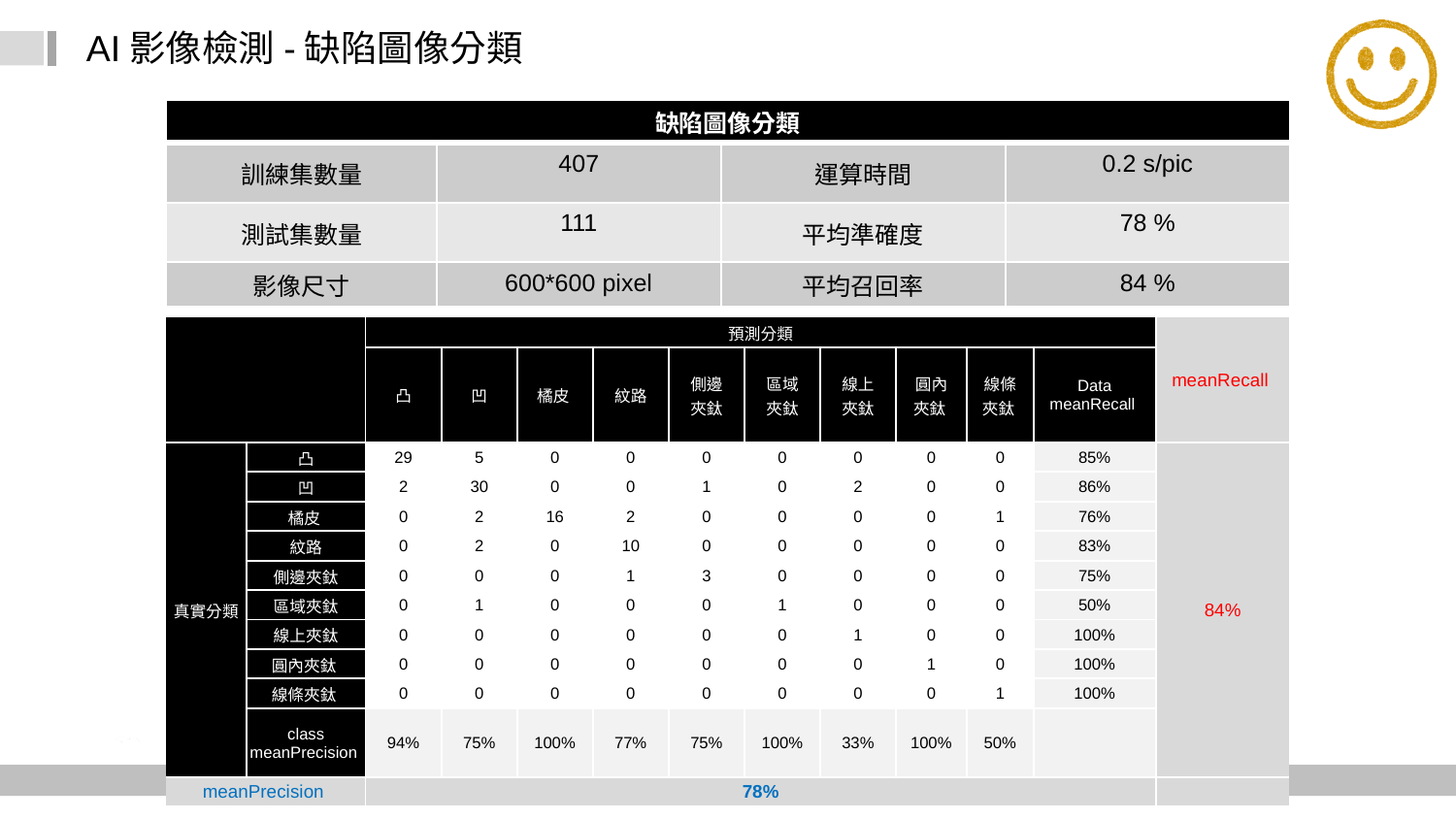

# AI影像檢測-缺陷圖像分類
| 缺陷圖像分類 |  |  |  |
| --- | --- | --- | --- |
| 訓練集數量 | 407 | 運算時間 | 0.2 s/pic |
| 測試集數量 | 111 | 平均準確度 | 78 % |
| 影像尺寸 | 600\*600 pixel | 平均召回率 | 84 % |
|  |  | 預測分類 |  |  |  |  |  |  |  |  |  | meanRecall |
| --- | --- | --- | --- | --- | --- | --- | --- | --- | --- | --- | --- | --- |
|  |  | 凸 | 凹 | 橘皮 | 紋路 | 側邊 夾鈦 | 區域 夾鈦 | 線上 夾鈦 | 圓內 夾鈦 | 線條 夾鈦 | Data meanRecall |  |
| 真實分類 | 凸 | 29 | 5 | 0 | 0 | 0 | 0 | 0 | 0 | 0 | 85% | 84% |
|  | 凹 | 2 | 30 | 0 | 0 | 1 | 0 | 2 | 0 | 0 | 86% |  |
|  | 橘皮 | 0 | 2 | 16 | 2 | 0 | 0 | 0 | 0 | 1 | 76% |  |
|  | 紋路 | 0 | 2 | 0 | 10 | 0 | 0 | 0 | 0 | 0 | 83% |  |
|  | 側邊夾鈦 | 0 | 0 | 0 | 1 | 3 | 0 | 0 | 0 | 0 | 75% |  |
|  | 區域夾鈦 | 0 | 1 | 0 | 0 | 0 | 1 | 0 | 0 | 0 | 50% |  |
|  | 線上夾鈦 | 0 | 0 | 0 | 0 | 0 | 0 | 1 | 0 | 0 | 100% |  |
|  | 圓內夾鈦 | 0 | 0 | 0 | 0 | 0 | 0 | 0 | 1 | 0 | 100% |  |
|  | 線條夾鈦 | 0 | 0 | 0 | 0 | 0 | 0 | 0 | 0 | 1 | 100% |  |
|  | class meanPrecision | 94% | 75% | 100% | 77% | 75% | 100% | 33% | 100% | 50% |  |  |
| meanPrecision |  | 78% |  |  |  |  |  |  |  |  |  |  |